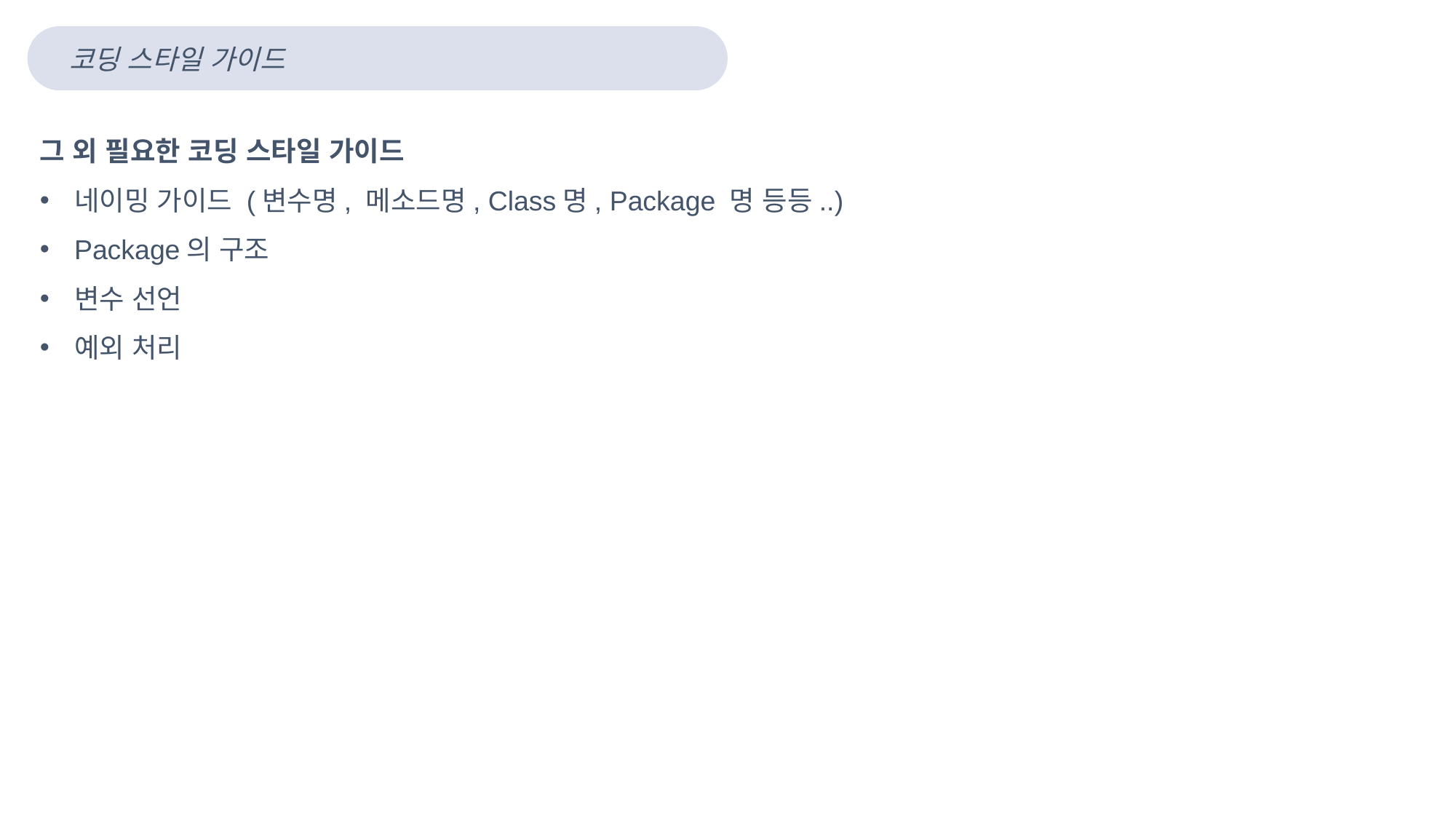

코딩 스타일 가이드
그 외 필요한 코딩 스타일 가이드
네이밍 가이드 (변수명, 메소드명, Class명, Package 명 등등..)
Package의 구조
변수 선언
예외 처리